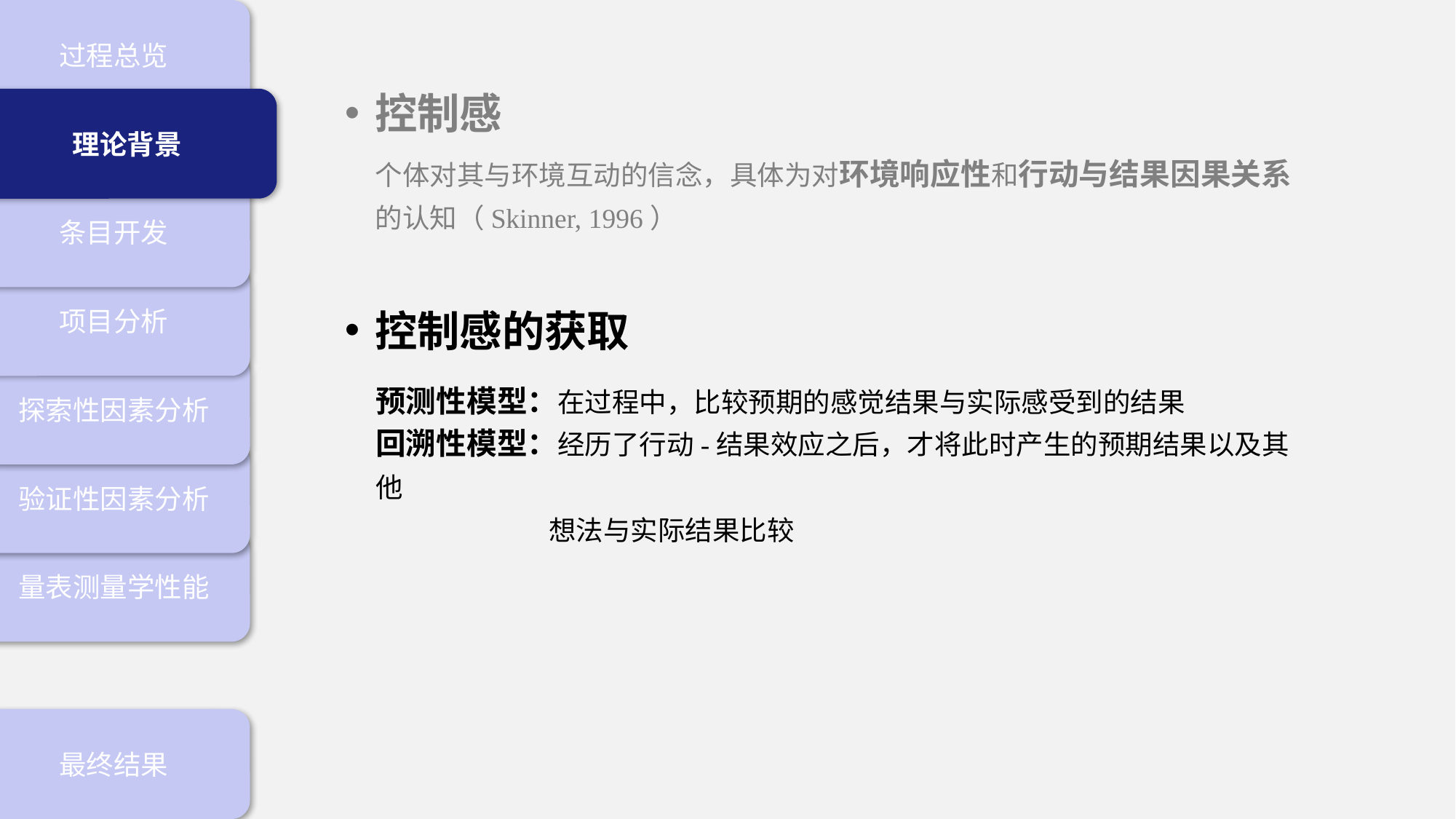

过程总览
控制感
理论背景
个体对其与环境互动的信念，具体为对环境响应性和行动与结果因果关系的认知（Skinner, 1996）
条目开发
项目分析
控制感的获取
探索性因素分析
预测性模型：在过程中，比较预期的感觉结果与实际感受到的结果
回溯性模型：经历了行动-结果效应之后，才将此时产生的预期结果以及其他
                           想法与实际结果比较
验证性因素分析
量表测量学性能
最终结果